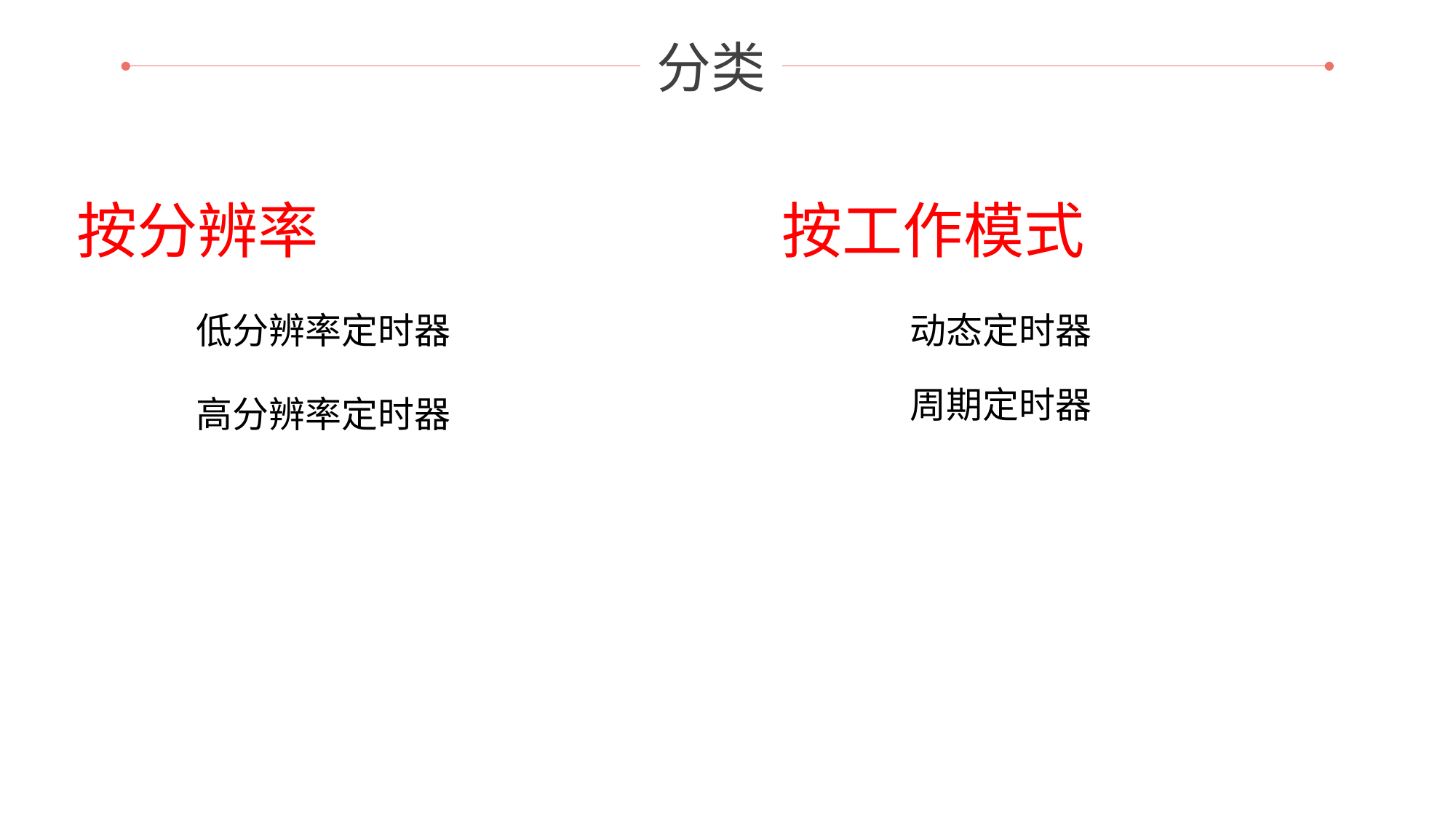

分类
按分辨率
按工作模式
低分辨率定时器
动态定时器
周期定时器
高分辨率定时器